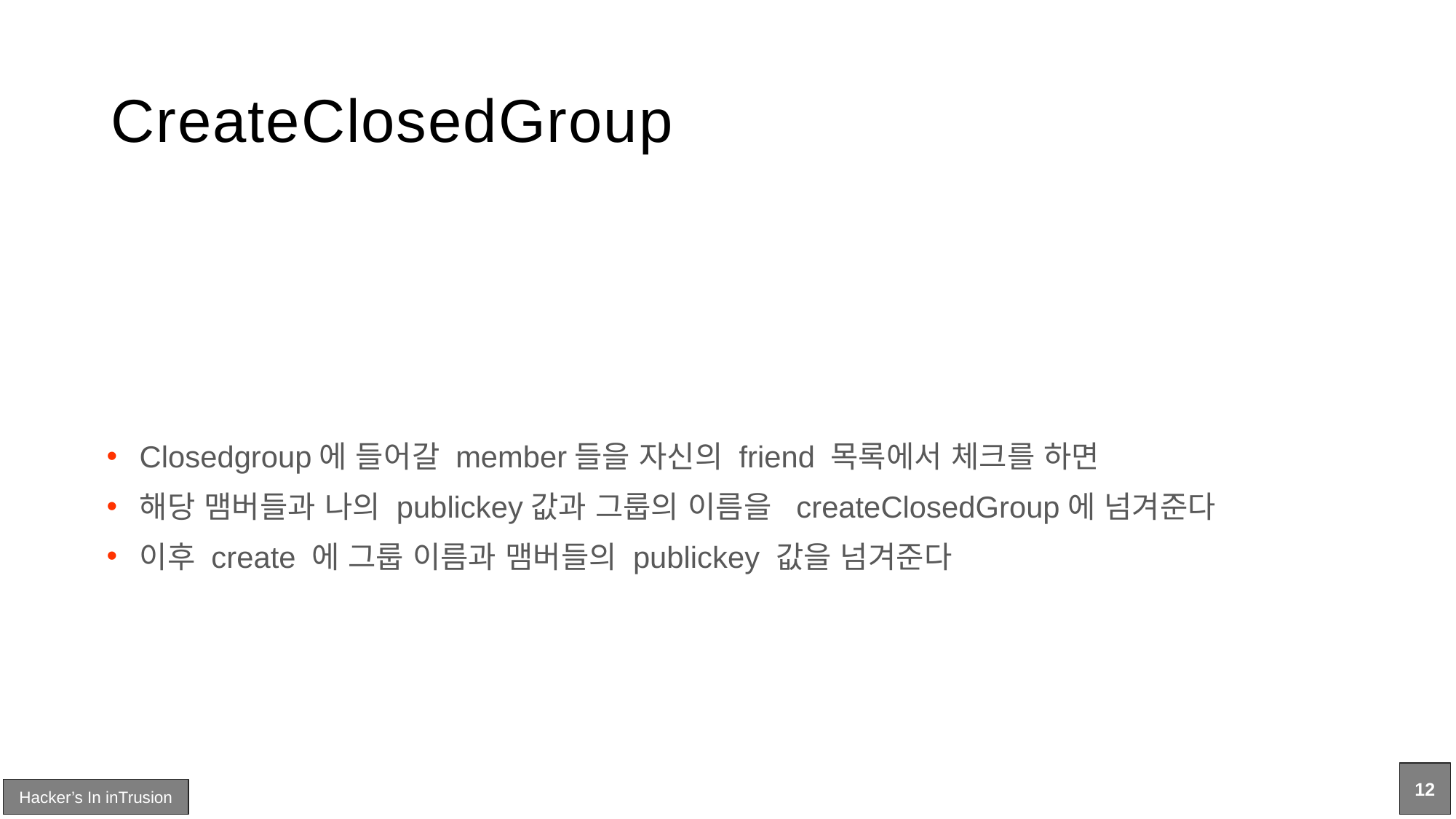

# CreateClosedGroup
Closedgroup에 들어갈 member들을 자신의 friend 목록에서 체크를 하면
해당 맴버들과 나의 publickey값과 그룹의 이름을  createClosedGroup에 넘겨준다
이후 create 에 그룹 이름과 맴버들의 publickey 값을 넘겨준다
12
Hacker’s In inTrusion